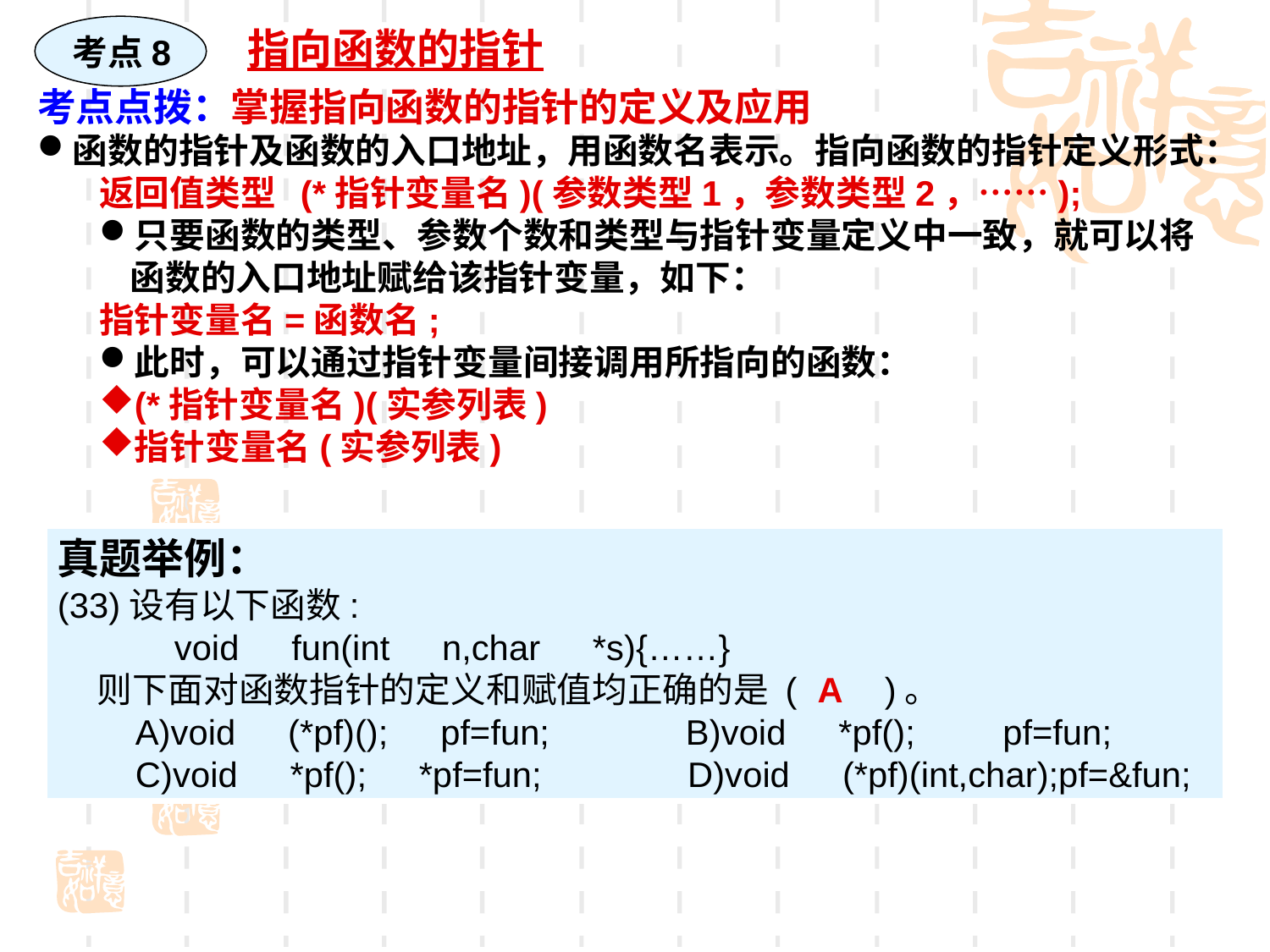

考点8
指向函数的指针
考点点拨：掌握指向函数的指针的定义及应用
函数的指针及函数的入口地址，用函数名表示。指向函数的指针定义形式：
返回值类型  (*指针变量名)(参数类型1，参数类型2，……);
只要函数的类型、参数个数和类型与指针变量定义中一致，就可以将函数的入口地址赋给该指针变量，如下：
指针变量名=函数名;
此时，可以通过指针变量间接调用所指向的函数：
(*指针变量名)(实参列表)
指针变量名(实参列表)
真题举例：
(33)设有以下函数:
            void　fun(int　n,char　*s){……}
    则下面对函数指针的定义和赋值均正确的是 (         )。
        A)void　(*pf)();　pf=fun;              B)void　*pf();　　pf=fun;
        C)void　*pf();　*pf=fun;               D)void　(*pf)(int,char);pf=&fun;
A